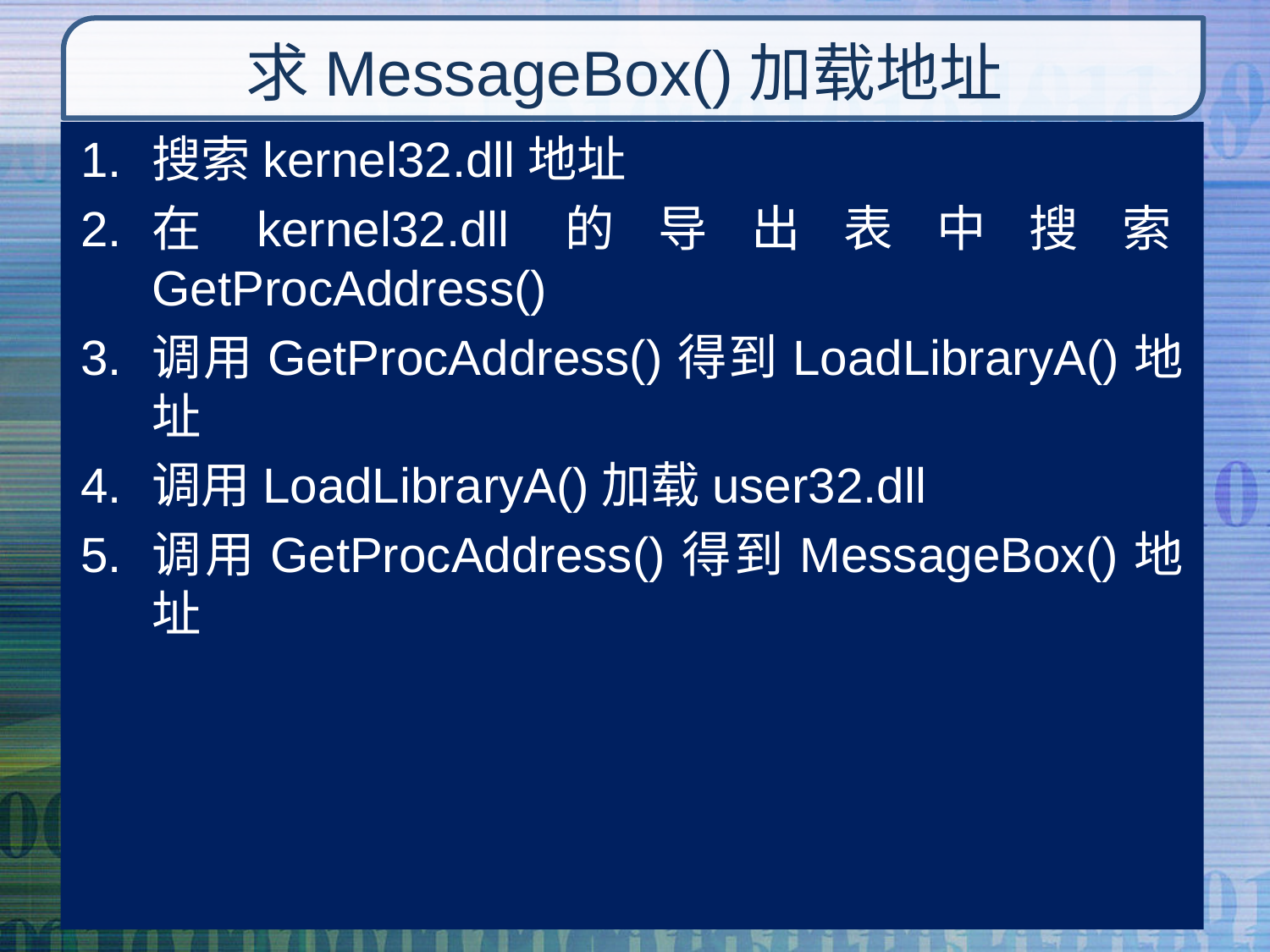

# 求MessageBox()加载地址
搜索kernel32.dll地址
在kernel32.dll的导出表中搜索GetProcAddress()
调用GetProcAddress()得到LoadLibraryA()地址
调用LoadLibraryA()加载user32.dll
调用GetProcAddress()得到MessageBox()地址